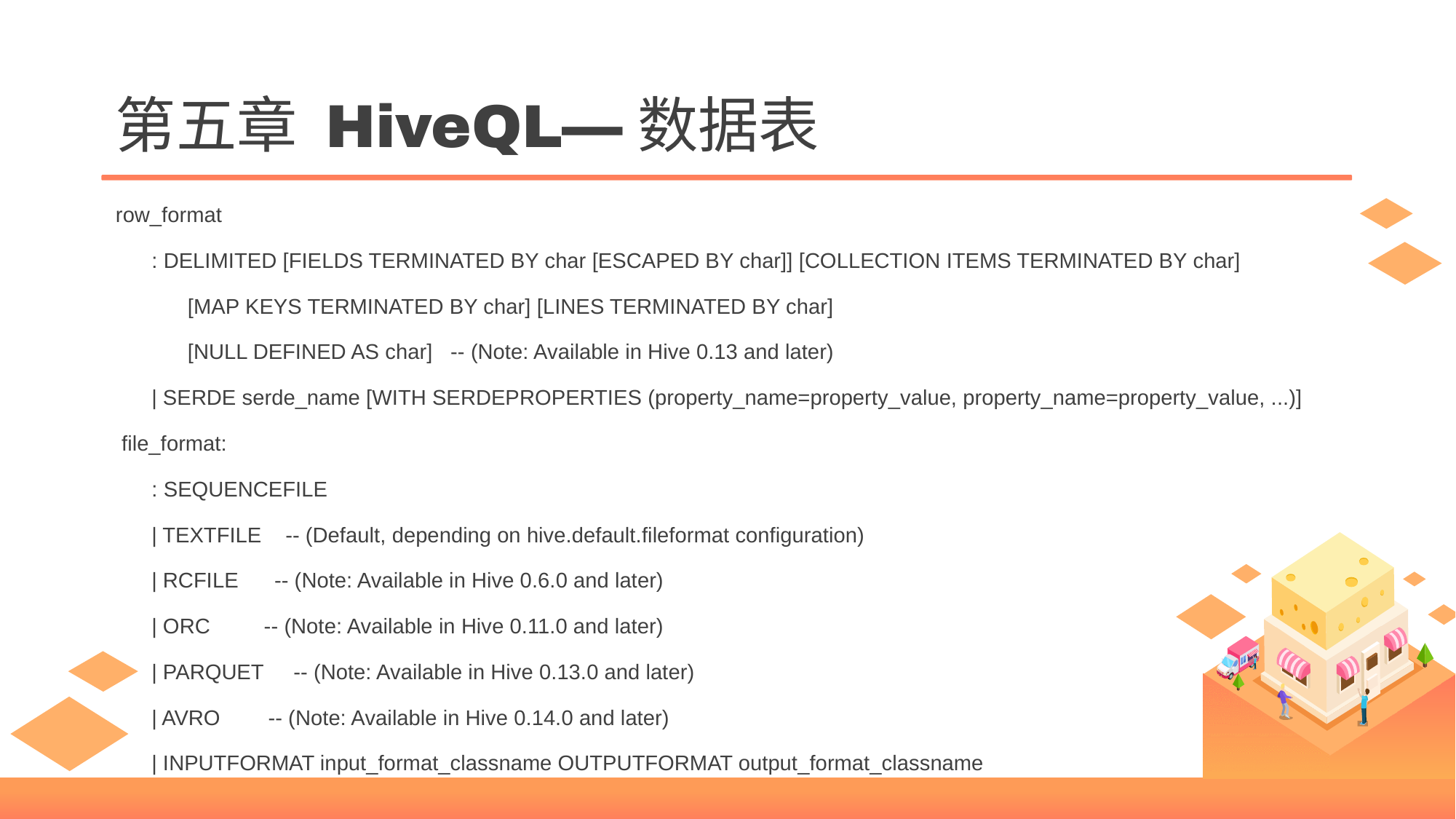

# 第五章 HiveQL—数据表
row_format
      : DELIMITED [FIELDS TERMINATED BY char [ESCAPED BY char]] [COLLECTION ITEMS TERMINATED BY char]
            [MAP KEYS TERMINATED BY char] [LINES TERMINATED BY char]
            [NULL DEFINED AS char]   -- (Note: Available in Hive 0.13 and later)
      | SERDE serde_name [WITH SERDEPROPERTIES (property_name=property_value, property_name=property_value, ...)]
 file_format:
      : SEQUENCEFILE
      | TEXTFILE    -- (Default, depending on hive.default.fileformat configuration)
      | RCFILE      -- (Note: Available in Hive 0.6.0 and later)
      | ORC         -- (Note: Available in Hive 0.11.0 and later)
      | PARQUET     -- (Note: Available in Hive 0.13.0 and later)
      | AVRO        -- (Note: Available in Hive 0.14.0 and later)
      | INPUTFORMAT input_format_classname OUTPUTFORMAT output_format_classname